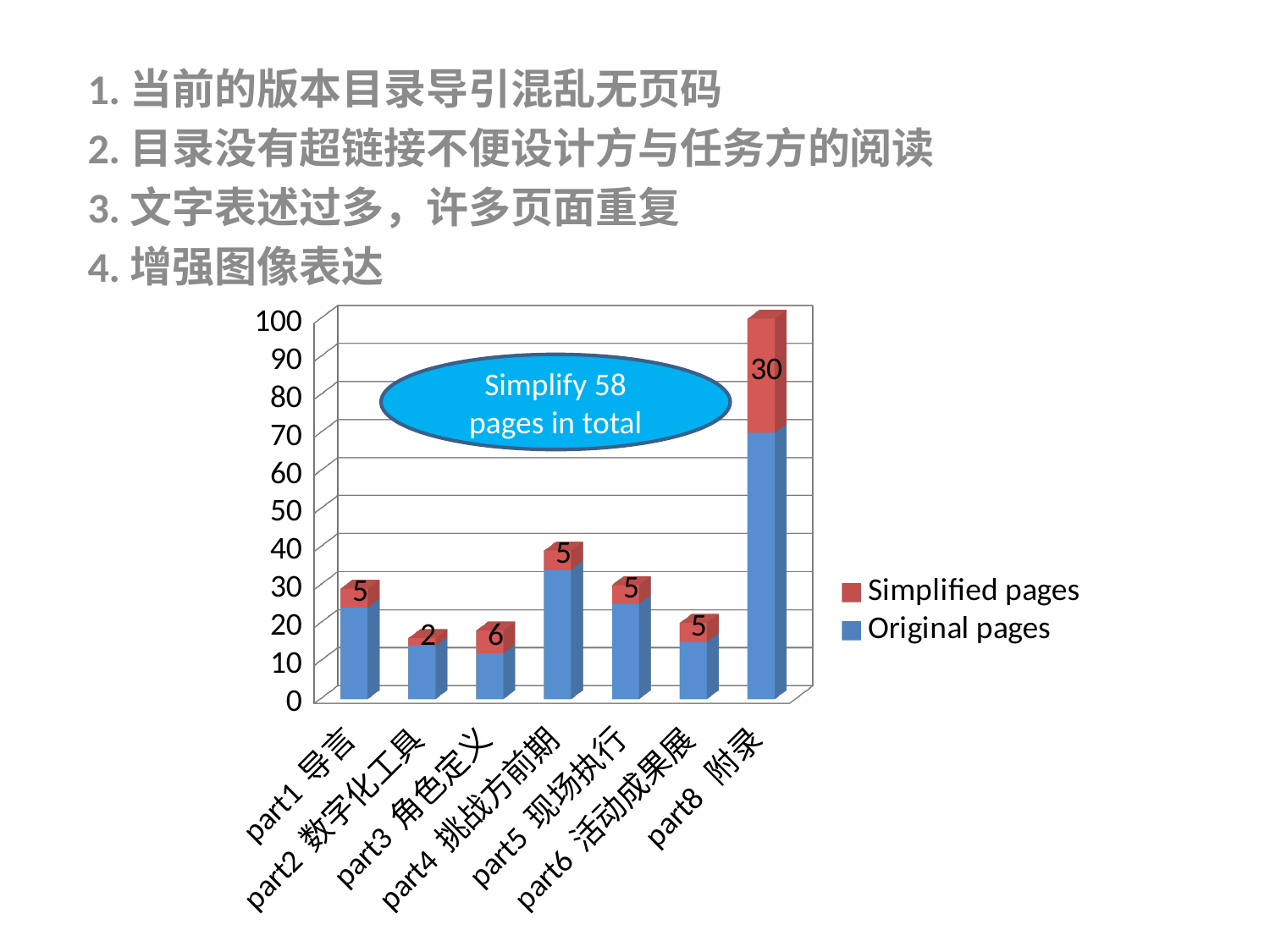

1.当前的版本目录导引混乱无页码
2.目录没有超链接不便设计方与任务方的阅读
3.文字表述过多，许多页面重复
4.增强图像表达

[unsupported chart]

Simplify 58 pages in total